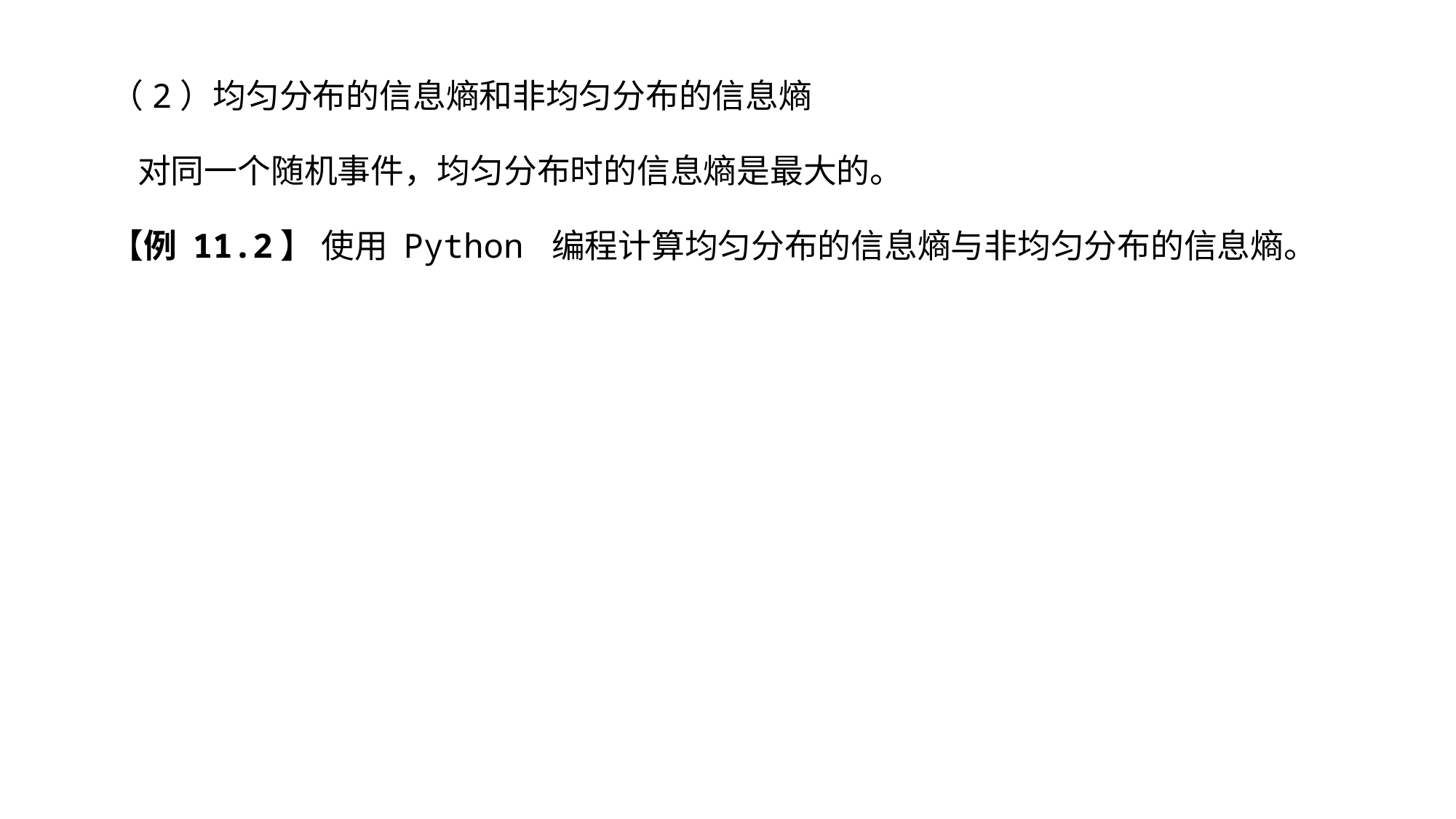

（2）均匀分布的信息熵和非均匀分布的信息熵
对同一个随机事件，均匀分布时的信息熵是最大的。
【例 11.2】 使用 Python 编程计算均匀分布的信息熵与非均匀分布的信息熵。